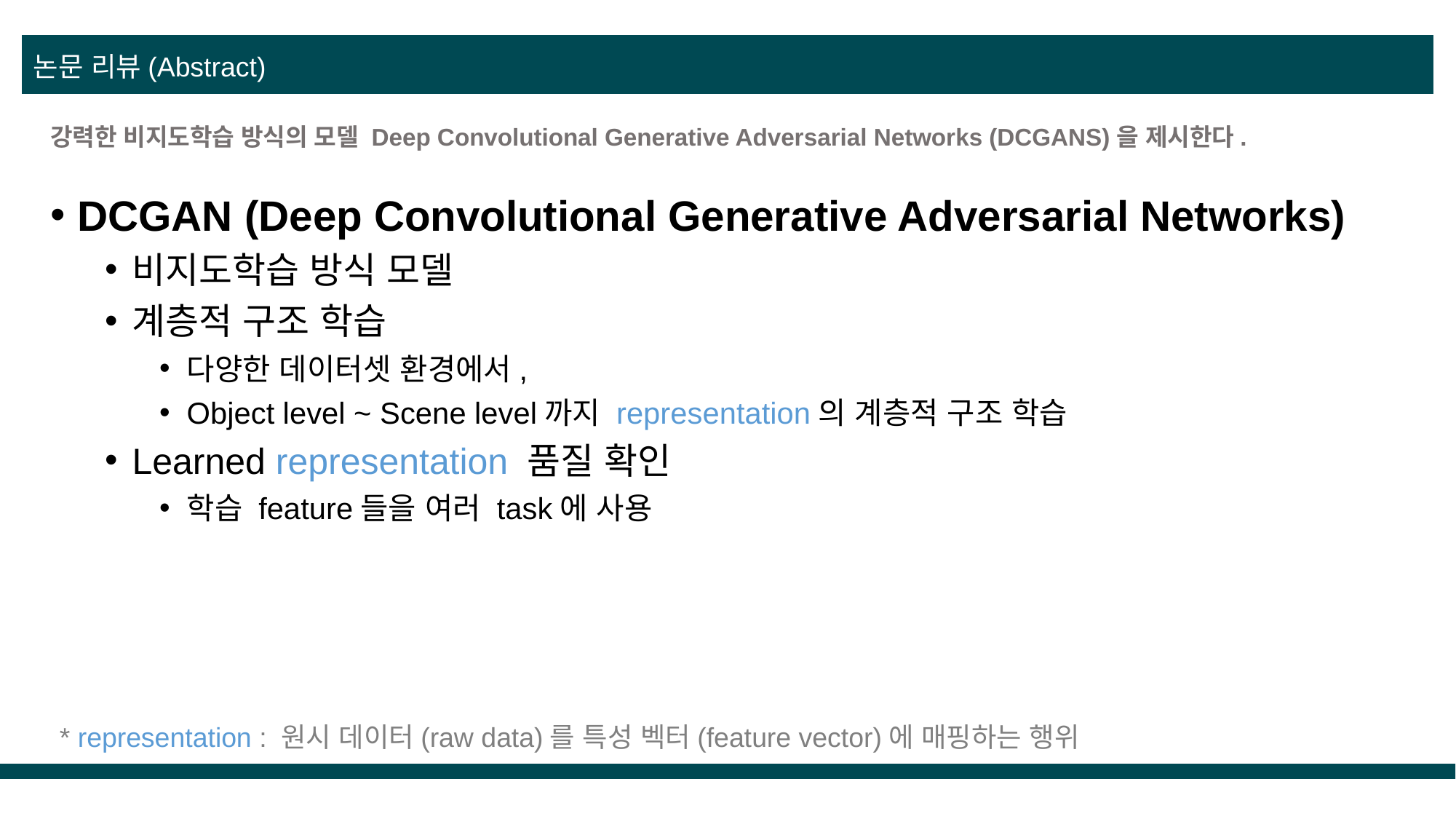

논문 리뷰(Abstract)
# 강력한 비지도학습 방식의 모델 Deep Convolutional Generative Adversarial Networks (DCGANS)을 제시한다.
DCGAN (Deep Convolutional Generative Adversarial Networks)
비지도학습 방식 모델
계층적 구조 학습
다양한 데이터셋 환경에서,
Object level ~ Scene level까지 representation의 계층적 구조 학습
Learned representation 품질 확인
학습 feature들을 여러 task에 사용
* representation : 원시 데이터(raw data)를 특성 벡터(feature vector)에 매핑하는 행위